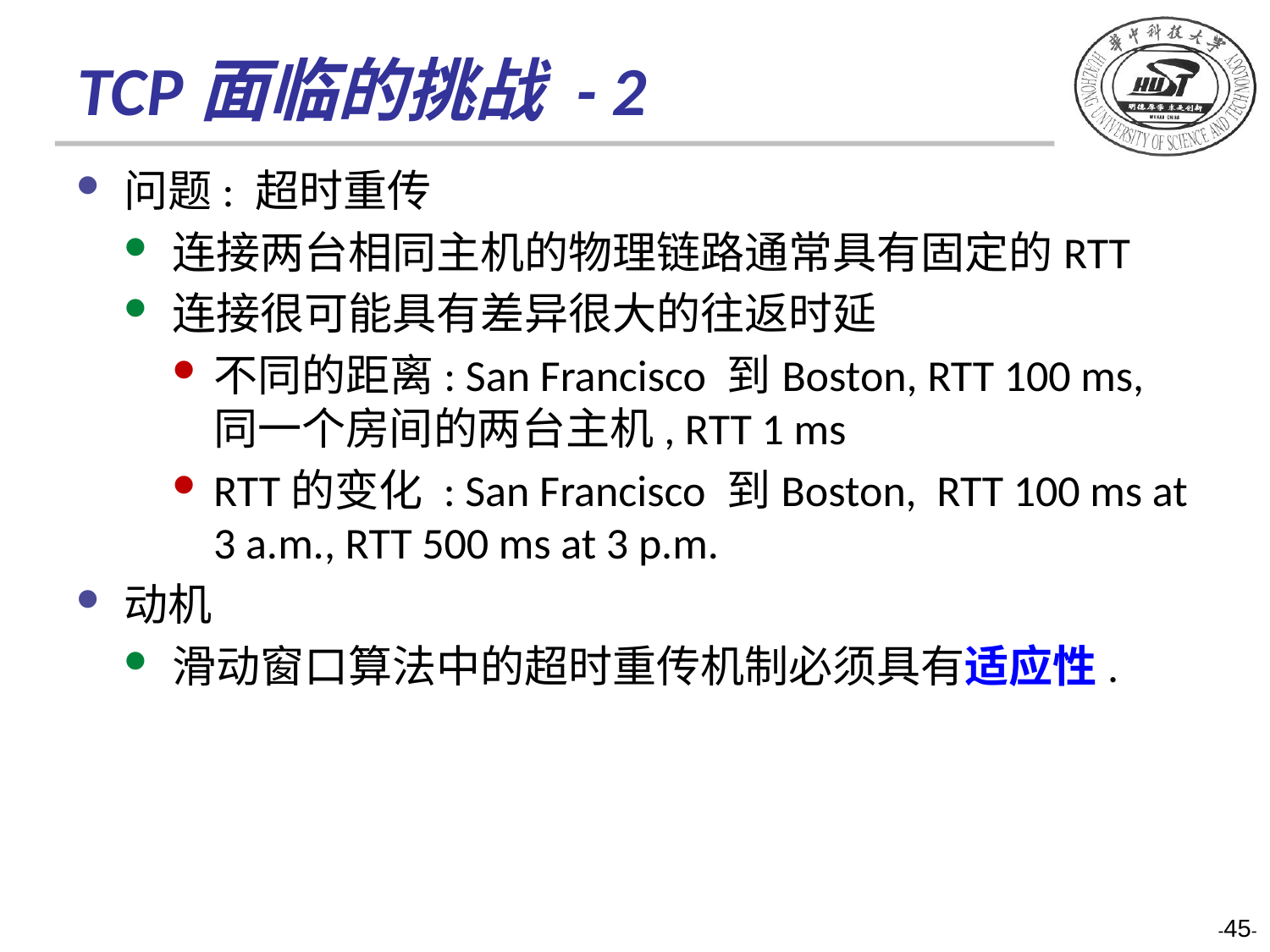

# TCP面临的挑战 - 2
问题: 超时重传
连接两台相同主机的物理链路通常具有固定的RTT
连接很可能具有差异很大的往返时延
不同的距离: San Francisco 到Boston, RTT 100 ms, 同一个房间的两台主机, RTT 1 ms
RTT的变化 : San Francisco 到Boston,  RTT 100 ms at 3 a.m., RTT 500 ms at 3 p.m.
动机
滑动窗口算法中的超时重传机制必须具有适应性.
-45-